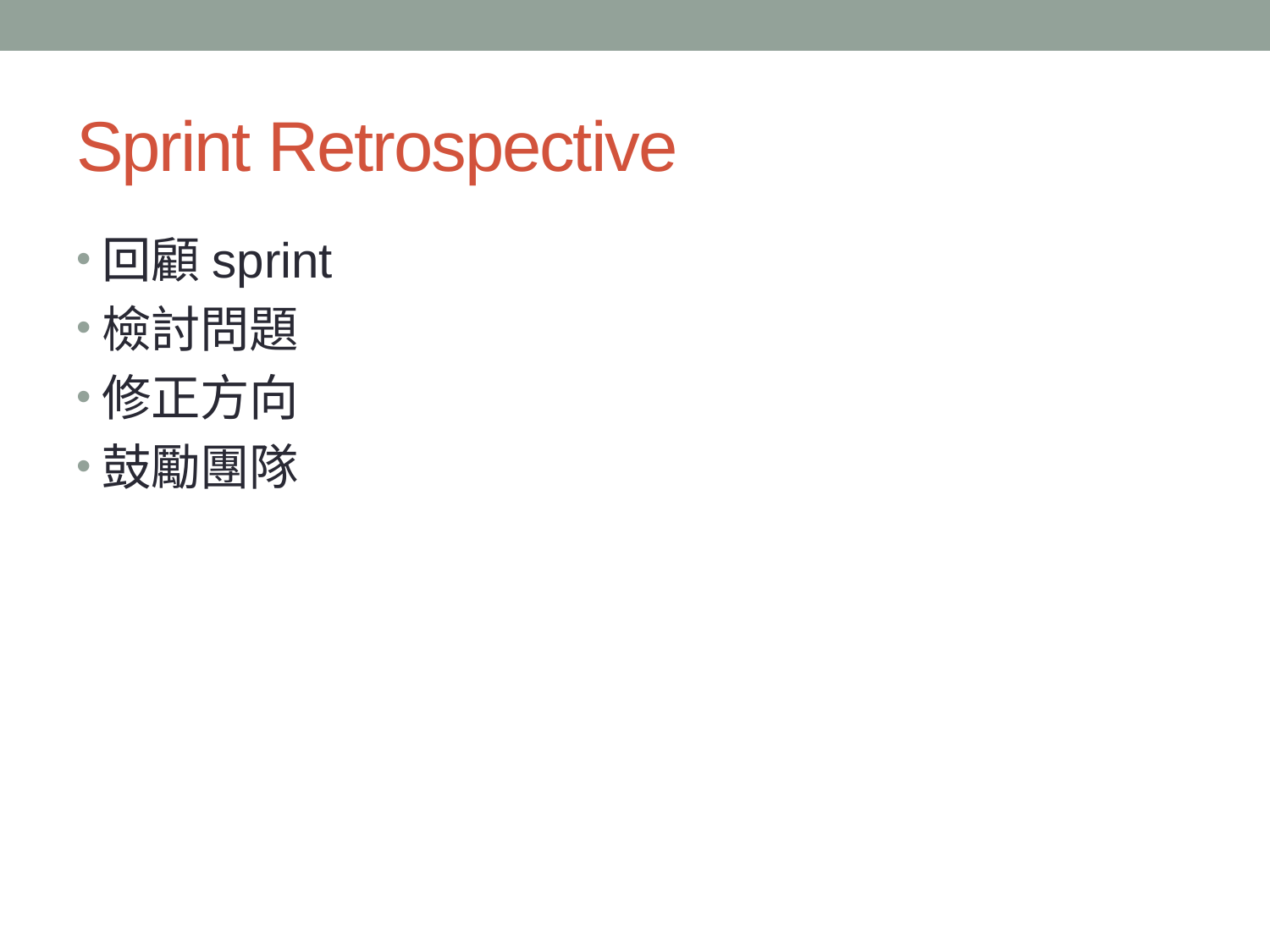

# Sprint Retrospective
回顧sprint
檢討問題
修正方向
鼓勵團隊